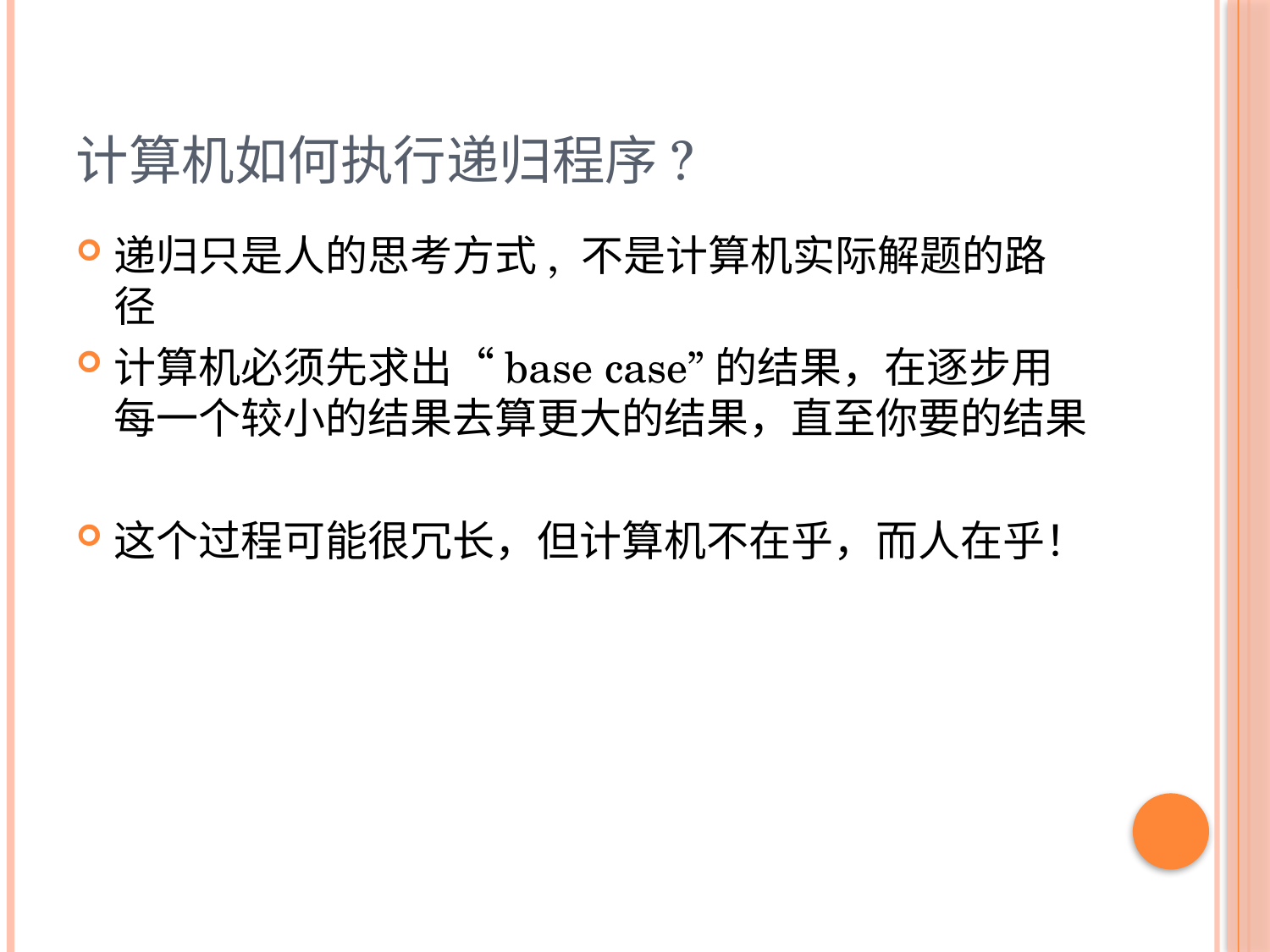

# 计算机如何执行递归程序?
递归只是人的思考方式, 不是计算机实际解题的路径
计算机必须先求出“base case”的结果，在逐步用每一个较小的结果去算更大的结果，直至你要的结果

这个过程可能很冗长，但计算机不在乎，而人在乎！